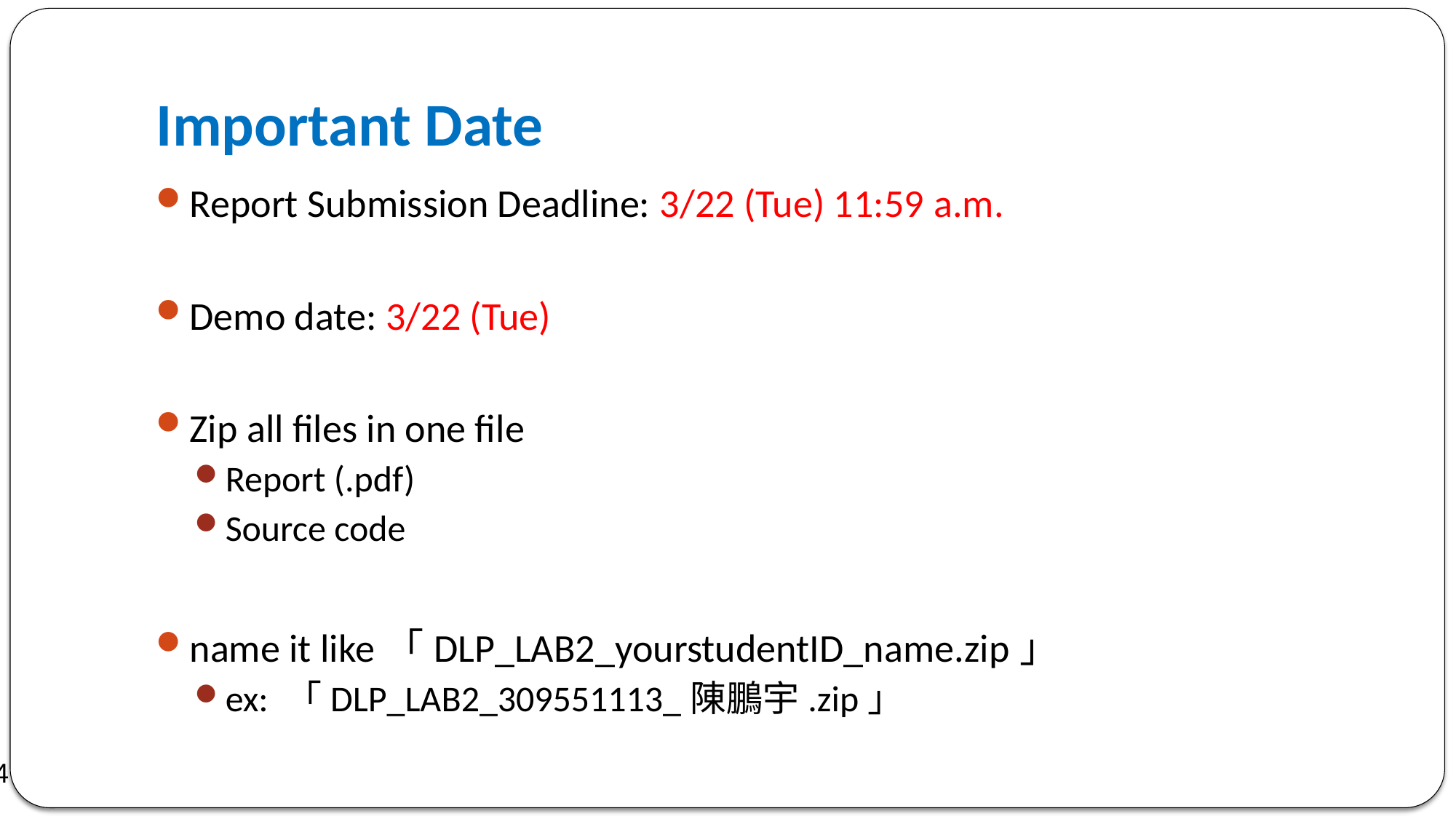

# Important Date
Report Submission Deadline: 3/22 (Tue) 11:59 a.m.

Demo date: 3/22 (Tue)

Zip all files in one file
Report (.pdf)
Source code

name it like「DLP_LAB2_yourstudentID_name.zip」
ex: 「DLP_LAB2_309551113_陳鵬宇.zip」